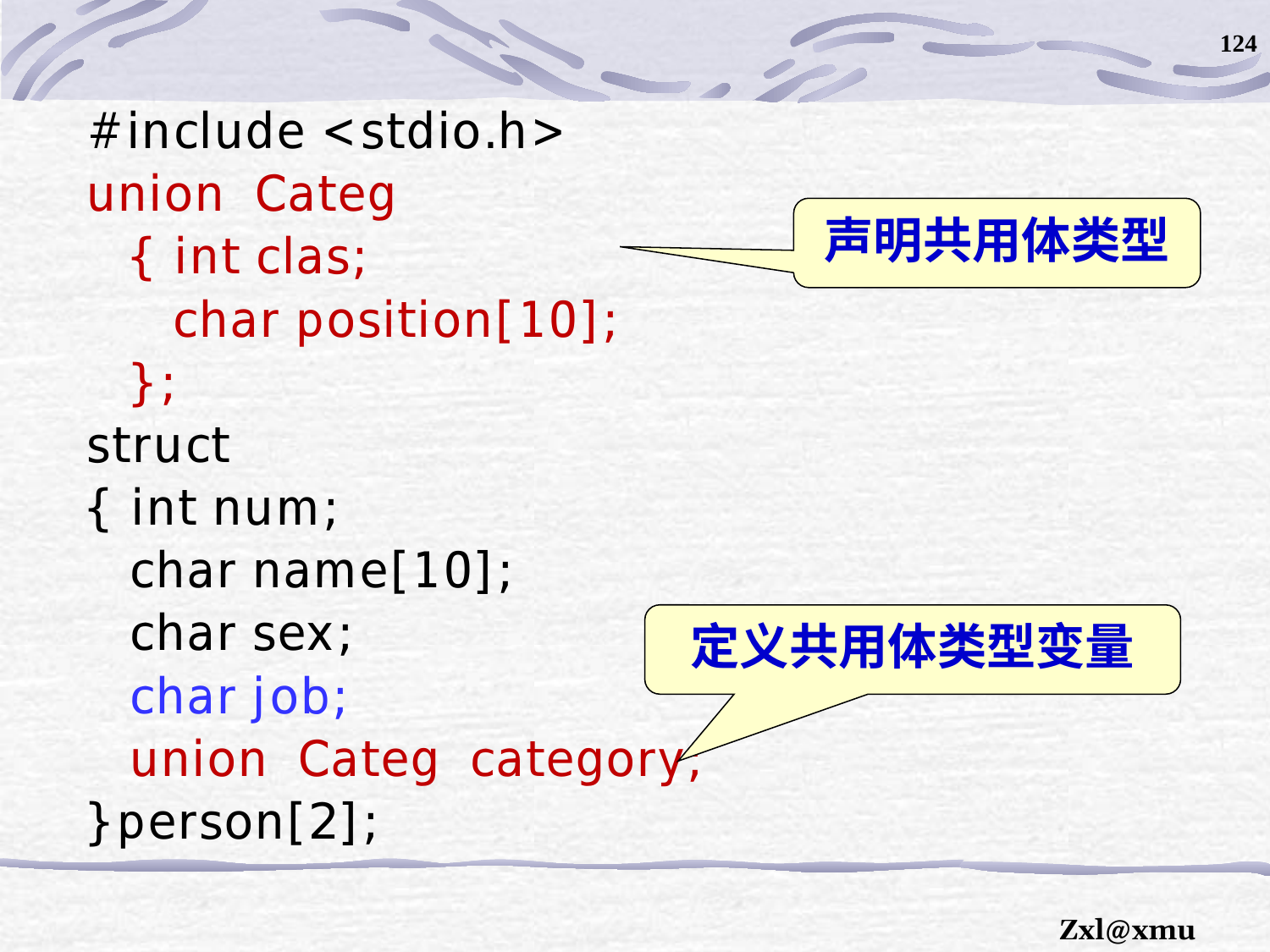

124
#include <stdio.h>
union  Categ
   { int clas;
      char position[10];
   };
struct
{ int num;
   char name[10];
   char sex;
   char job;
   union  Categ  category;
}person[2];
声明共用体类型
定义共用体类型变量